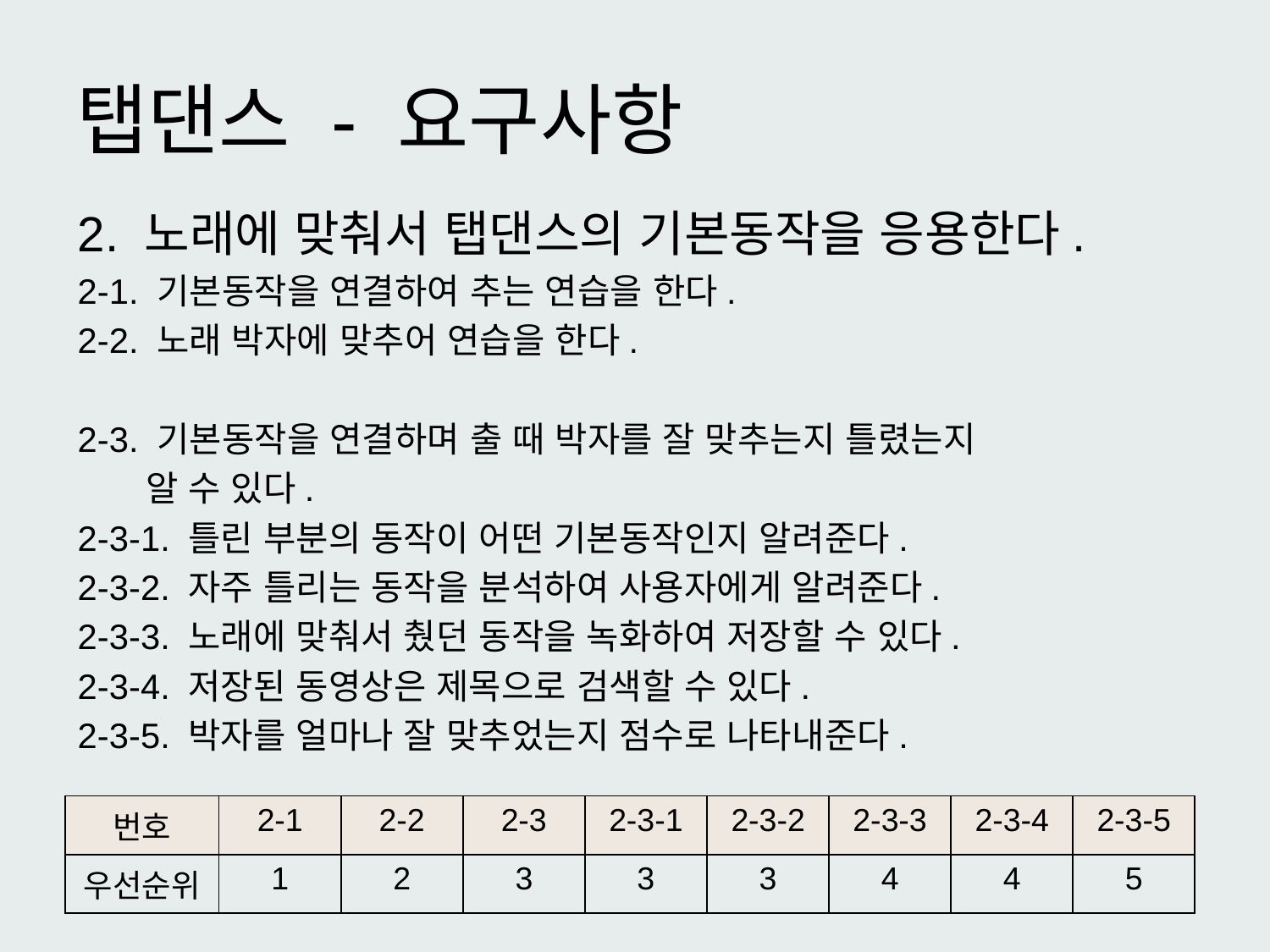

# 탭댄스 - 요구사항
2. 노래에 맞춰서 탭댄스의 기본동작을 응용한다.
2-1. 기본동작을 연결하여 추는 연습을 한다.
2-2. 노래 박자에 맞추어 연습을 한다.

2-3. 기본동작을 연결하며 출 때 박자를 잘 맞추는지 틀렸는지
      알 수 있다.
2-3-1. 틀린 부분의 동작이 어떤 기본동작인지 알려준다.
2-3-2. 자주 틀리는 동작을 분석하여 사용자에게 알려준다.
2-3-3. 노래에 맞춰서 췄던 동작을 녹화하여 저장할 수 있다.
2-3-4. 저장된 동영상은 제목으로 검색할 수 있다.
2-3-5. 박자를 얼마나 잘 맞추었는지 점수로 나타내준다.
| 번호 | 2-1 | 2-2 | 2-3 | 2-3-1 | 2-3-2 | 2-3-3 | 2-3-4 | 2-3-5 |
| --- | --- | --- | --- | --- | --- | --- | --- | --- |
| 우선순위 | 1 | 2 | 3 | 3 | 3 | 4 | 4 | 5 |